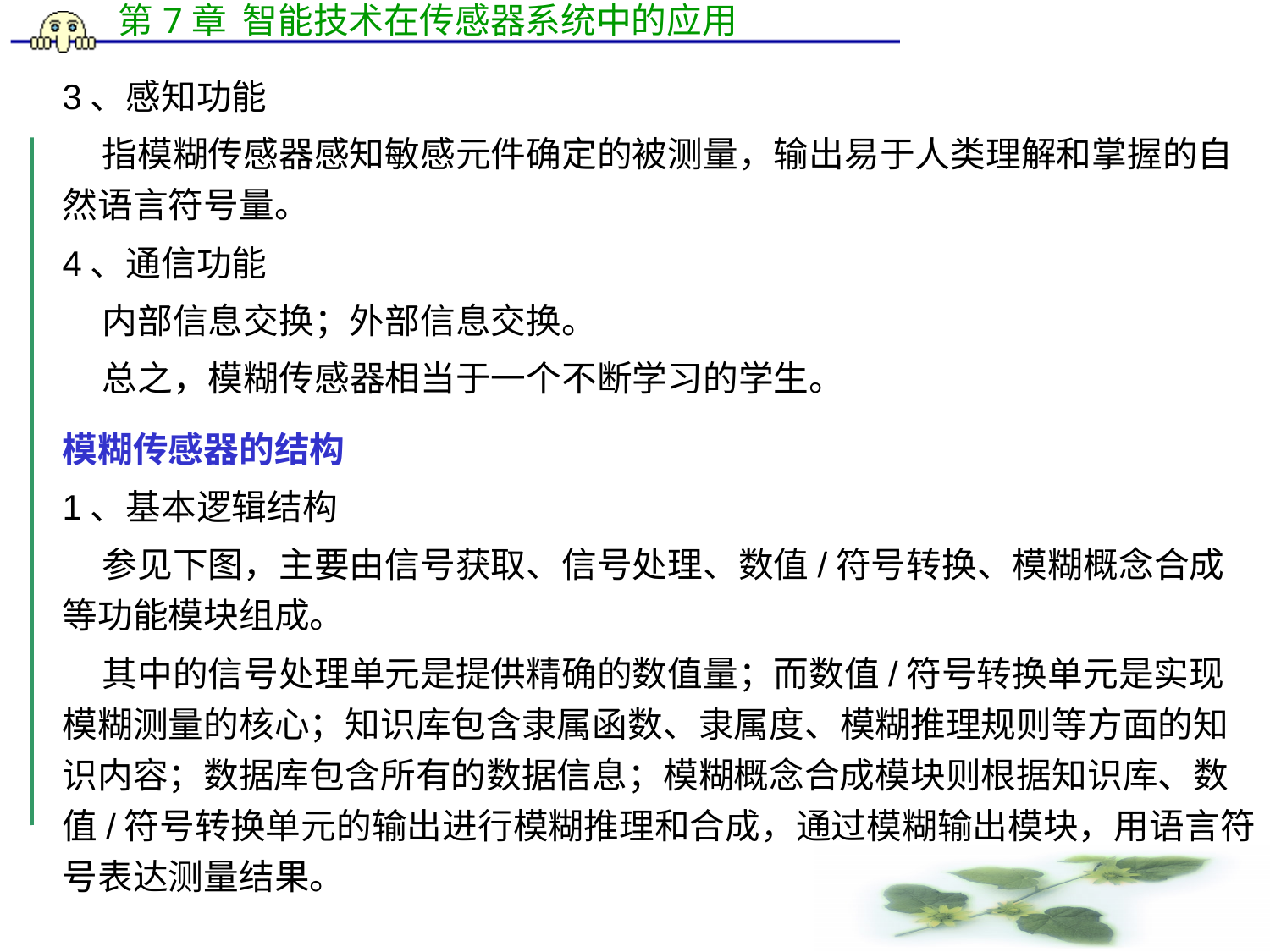

3、感知功能
    指模糊传感器感知敏感元件确定的被测量，输出易于人类理解和掌握的自然语言符号量。
4、通信功能
    内部信息交换；外部信息交换。
    总之，模糊传感器相当于一个不断学习的学生。
模糊传感器的结构
1、基本逻辑结构
    参见下图，主要由信号获取、信号处理、数值/符号转换、模糊概念合成等功能模块组成。
    其中的信号处理单元是提供精确的数值量；而数值/符号转换单元是实现模糊测量的核心；知识库包含隶属函数、隶属度、模糊推理规则等方面的知识内容；数据库包含所有的数据信息；模糊概念合成模块则根据知识库、数值/符号转换单元的输出进行模糊推理和合成，通过模糊输出模块，用语言符号表达测量结果。